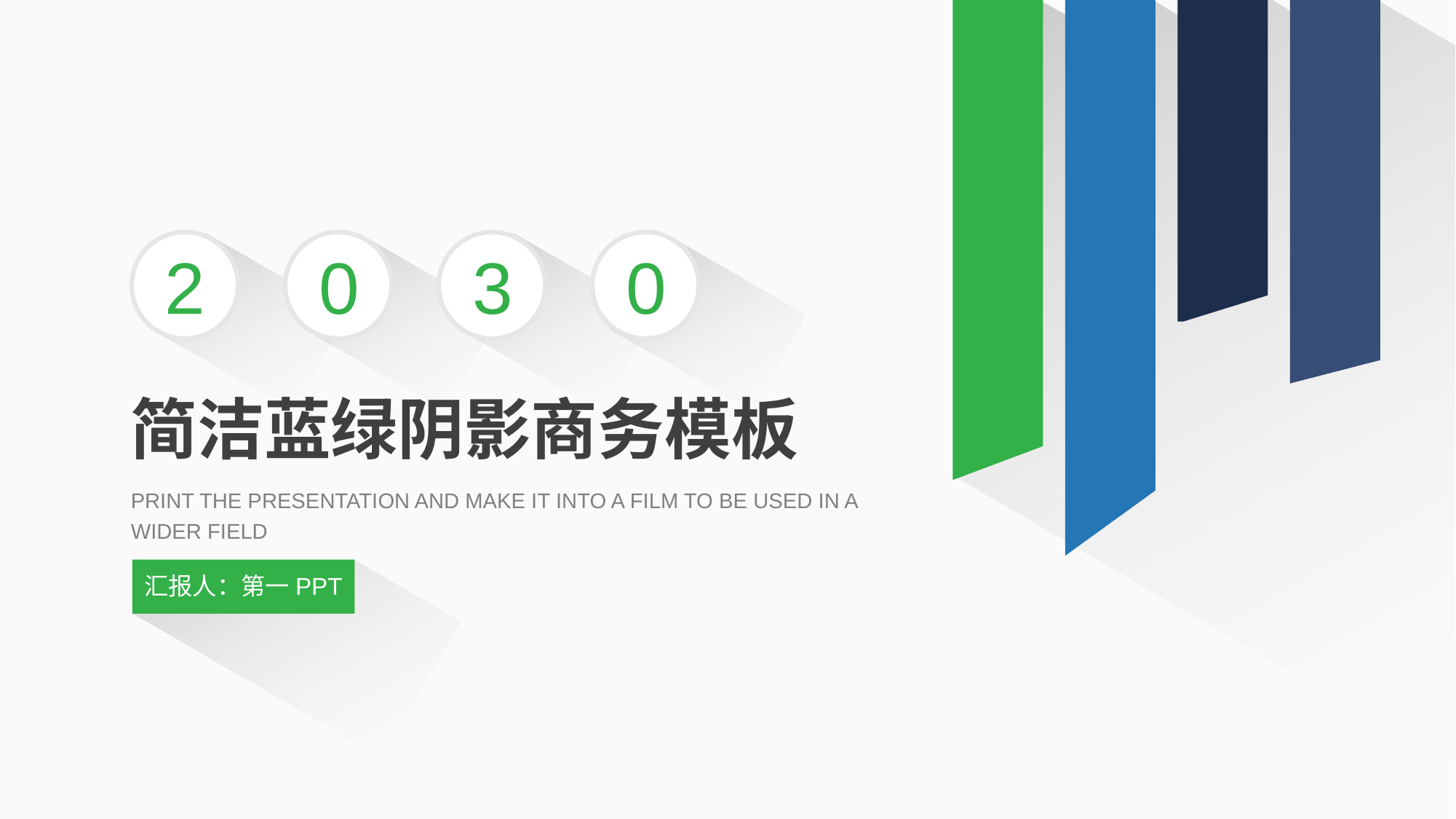

2

0

3

0

简洁蓝绿阴影商务模板
PRINT THE PRESENTATION AND MAKE IT INTO A FILM TO BE USED IN A WIDER FIELD

汇报人：第一PPT